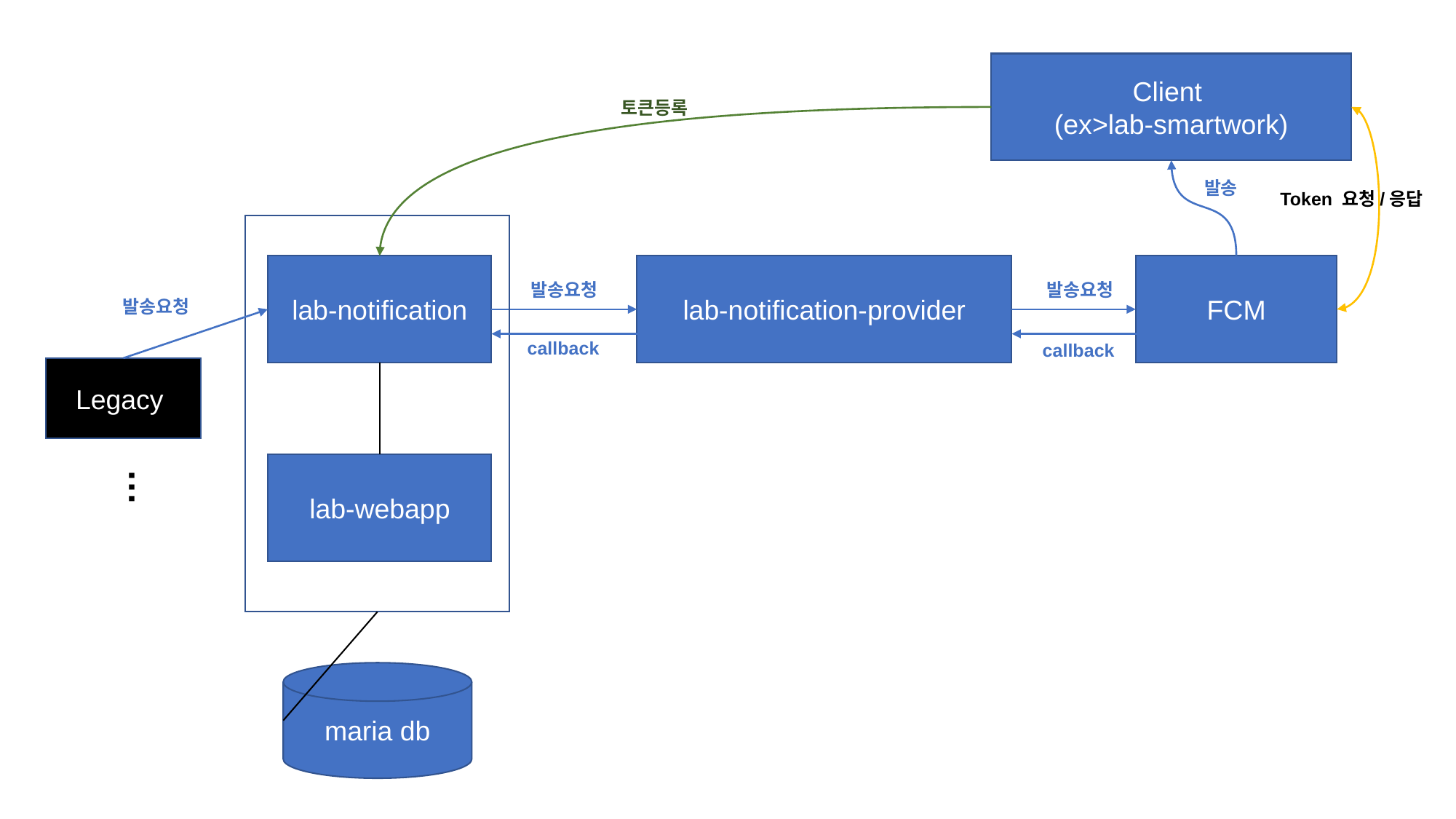

Client
(ex>lab-smartwork)
토큰등록
발송
Token 요청/응답

lab-notification
lab-notification-provider
FCM
발송요청
발송요청
발송요청
callback
callback
Legacy
lab-webapp
…
maria db